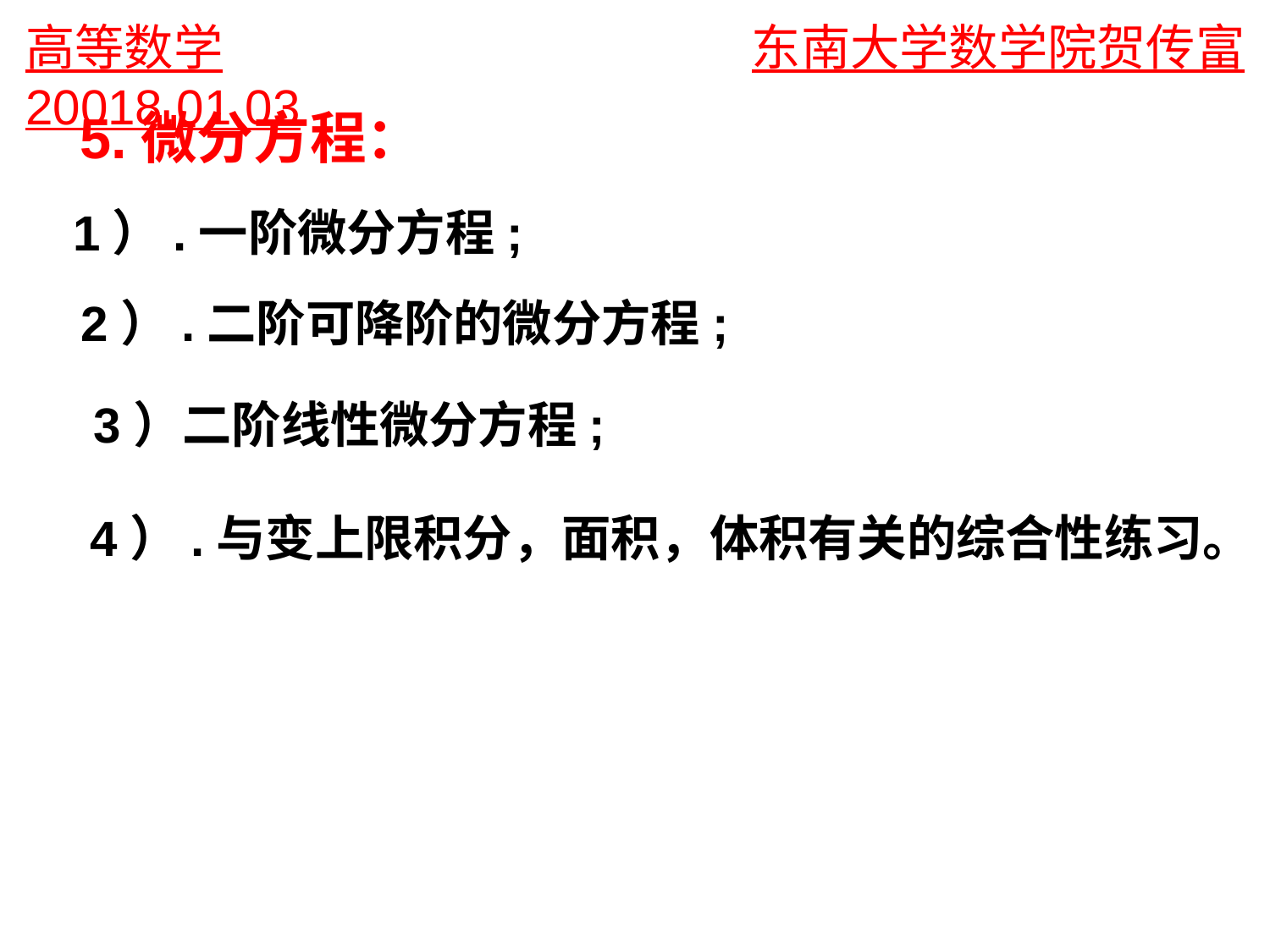

5.微分方程：
 1）.一阶微分方程;
2）.二阶可降阶的微分方程;
3）二阶线性微分方程;
4）.与变上限积分，面积，体积有关的综合性练习。